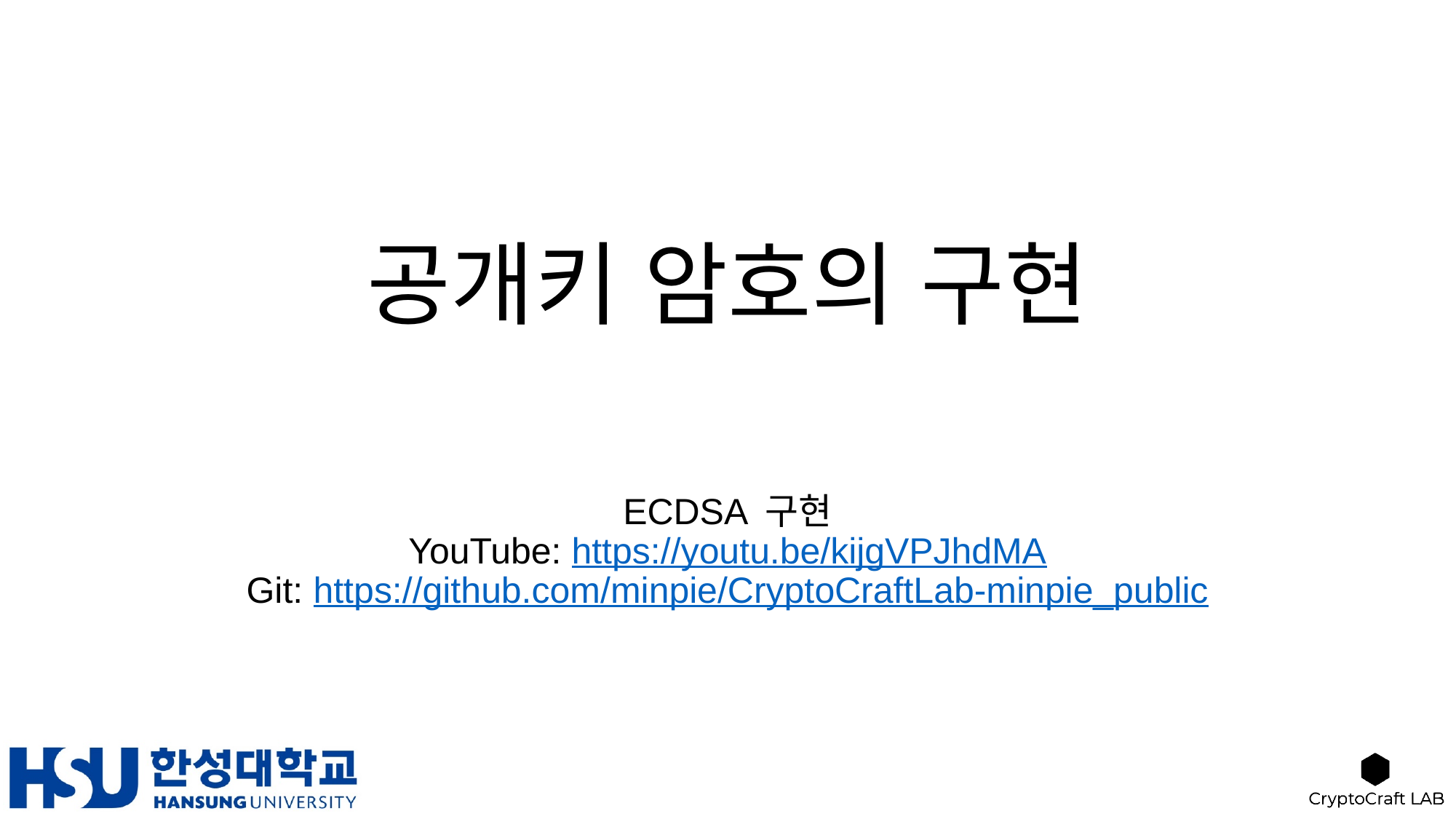

# 공개키 암호의 구현
ECDSA 구현
YouTube: https://youtu.be/kijgVPJhdMA
Git: https://github.com/minpie/CryptoCraftLab-minpie_public